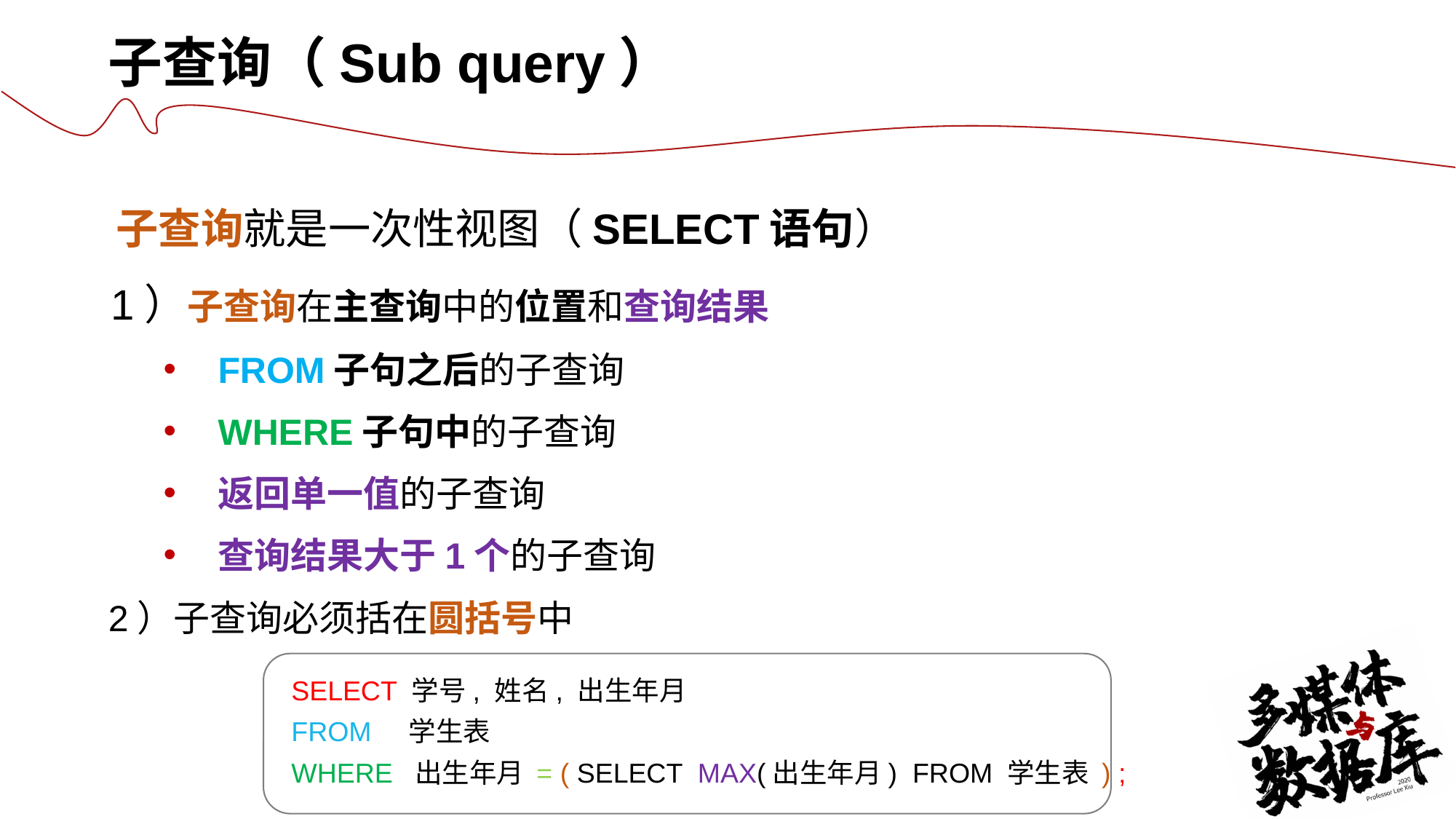

子查询（Sub query）
子查询就是一次性视图（SELECT语句）
1）子查询在主查询中的位置和查询结果
FROM子句之后的子查询
WHERE子句中的子查询
返回单一值的子查询
查询结果大于1个的子查询
2）子查询必须括在圆括号中

SELECT 学号, 姓名, 出生年月
FROM    学生表
WHERE  出生年月 = ( SELECT  MAX(出生年月)  FROM 学生表 ) ;